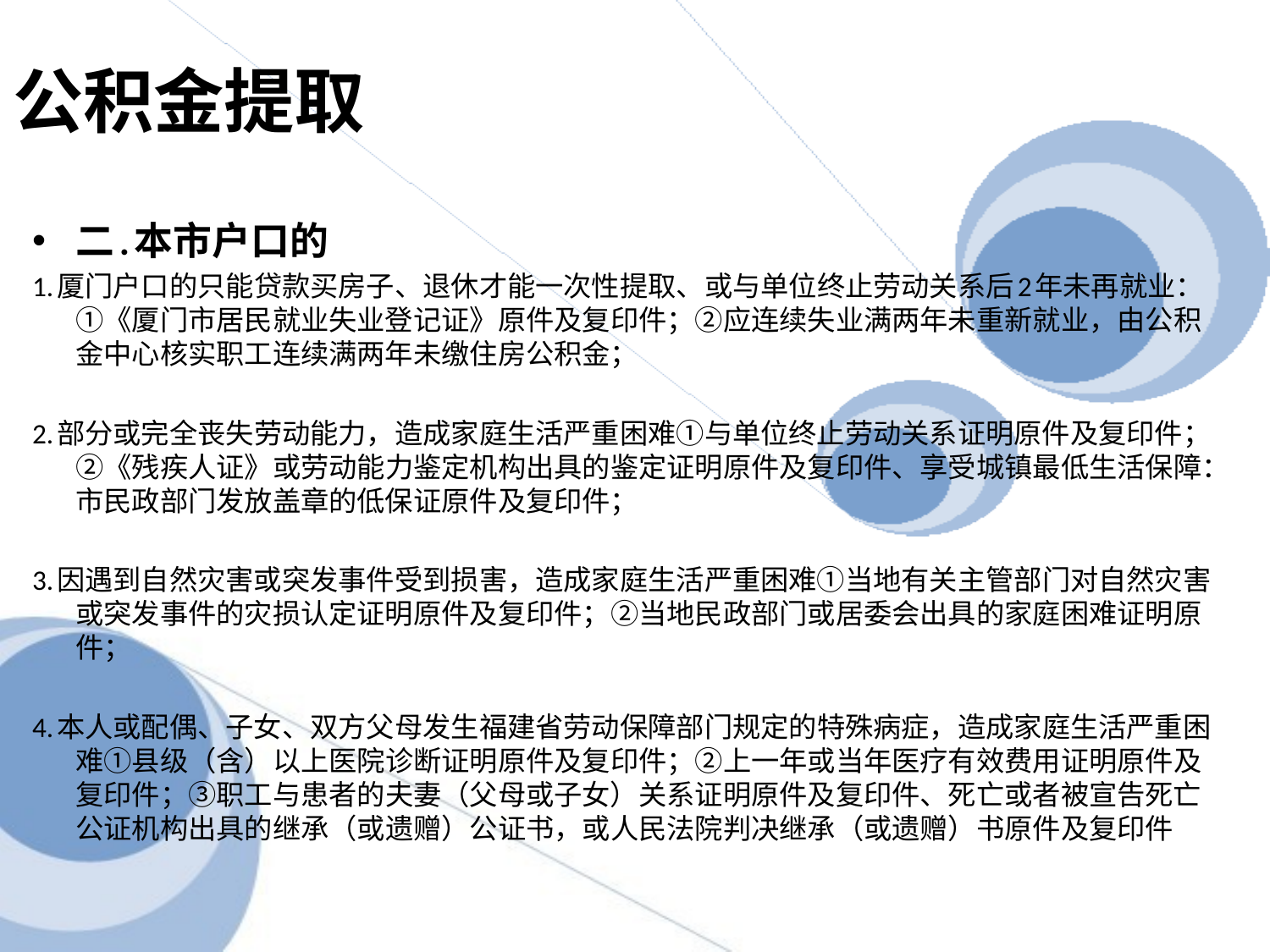

# 公积金提取

二.本市户口的
1.厦门户口的只能贷款买房子、退休才能一次性提取、或与单位终止劳动关系后2年未再就业：①《厦门市居民就业失业登记证》原件及复印件；②应连续失业满两年未重新就业，由公积金中心核实职工连续满两年未缴住房公积金；

2.部分或完全丧失劳动能力，造成家庭生活严重困难①与单位终止劳动关系证明原件及复印件；②《残疾人证》或劳动能力鉴定机构出具的鉴定证明原件及复印件、享受城镇最低生活保障：市民政部门发放盖章的低保证原件及复印件；

3.因遇到自然灾害或突发事件受到损害，造成家庭生活严重困难①当地有关主管部门对自然灾害或突发事件的灾损认定证明原件及复印件；②当地民政部门或居委会出具的家庭困难证明原件；

4.本人或配偶、子女、双方父母发生福建省劳动保障部门规定的特殊病症，造成家庭生活严重困难①县级（含）以上医院诊断证明原件及复印件；②上一年或当年医疗有效费用证明原件及复印件；③职工与患者的夫妻（父母或子女）关系证明原件及复印件、死亡或者被宣告死亡公证机构出具的继承（或遗赠）公证书，或人民法院判决继承（或遗赠）书原件及复印件